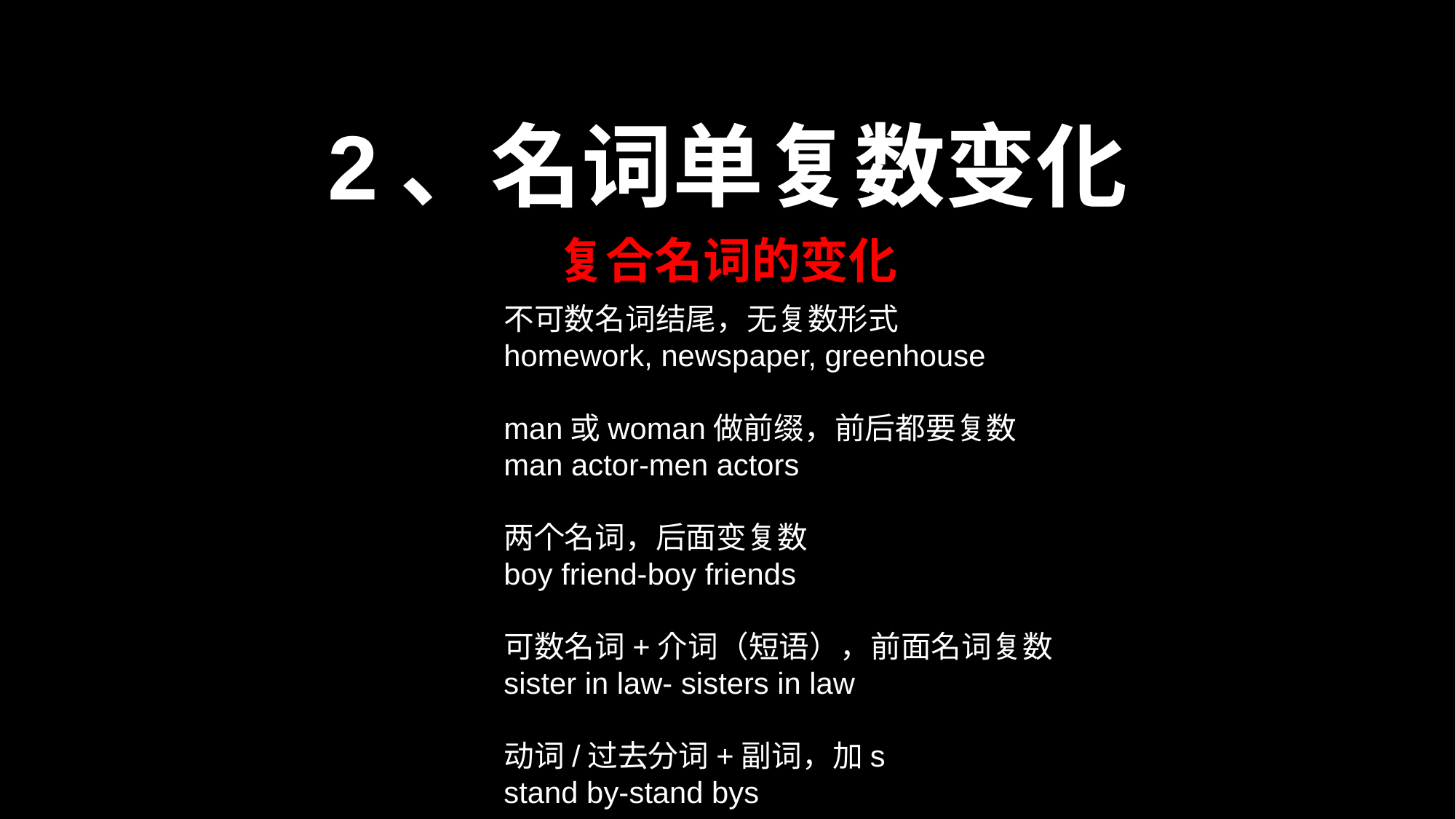

2、名词单复数变化
复合名词的变化
不可数名词结尾，无复数形式
homework, newspaper, greenhouse

man或woman做前缀，前后都要复数
man actor-men actors

两个名词，后面变复数
boy friend-boy friends

可数名词+介词（短语），前面名词复数
sister in law- sisters in law

动词/过去分词+副词，加s
stand by-stand bys